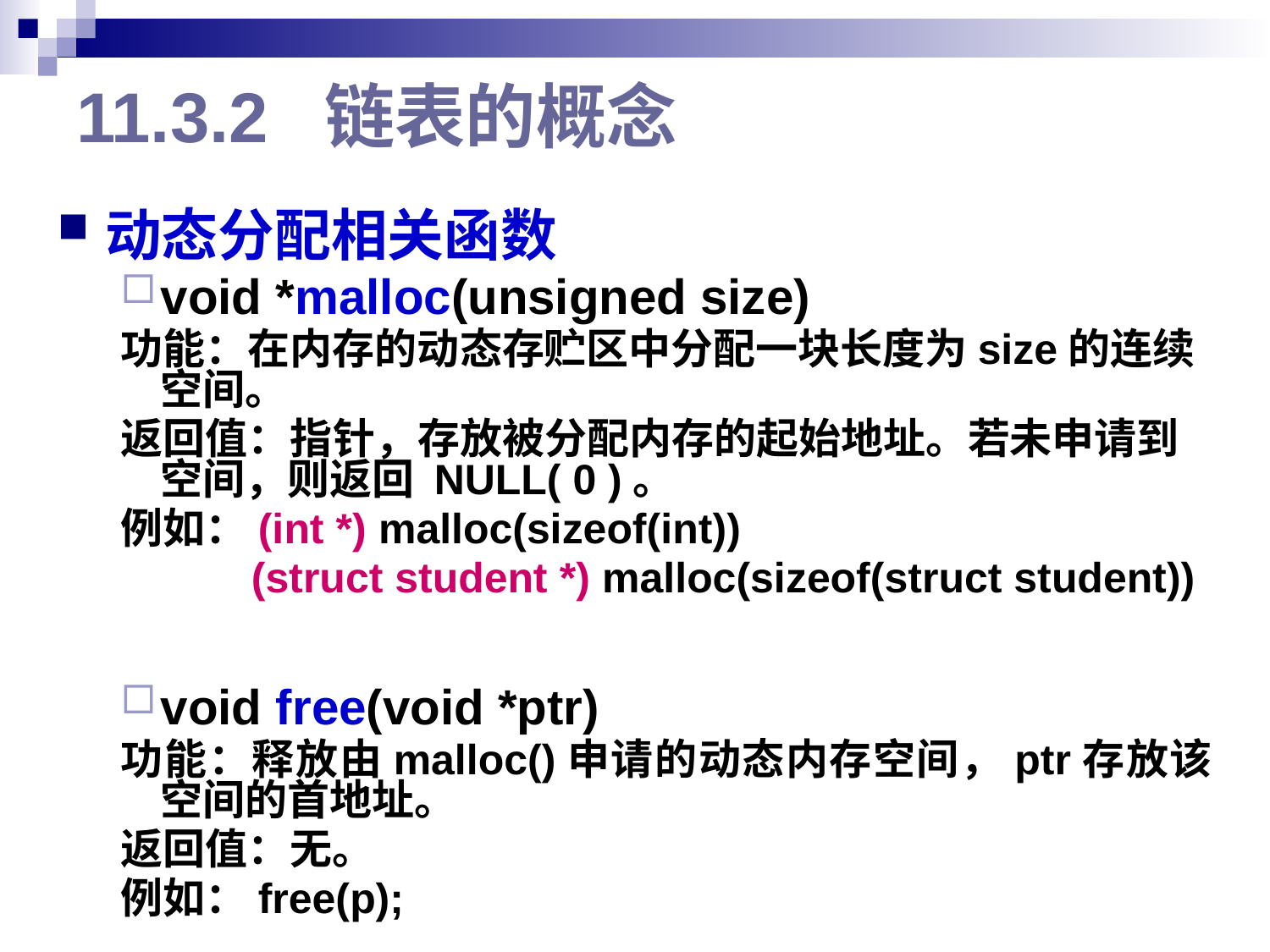

# 11.3.2  链表的概念
动态分配相关函数
void *malloc(unsigned size)
功能：在内存的动态存贮区中分配一块长度为size的连续空间。
返回值：指针，存放被分配内存的起始地址。若未申请到空间，则返回 NULL( 0 )。
例如：(int *) malloc(sizeof(int))
           (struct student *) malloc(sizeof(struct student))

void free(void *ptr)
功能：释放由malloc()申请的动态内存空间，ptr存放该空间的首地址。
返回值：无。
例如：free(p);